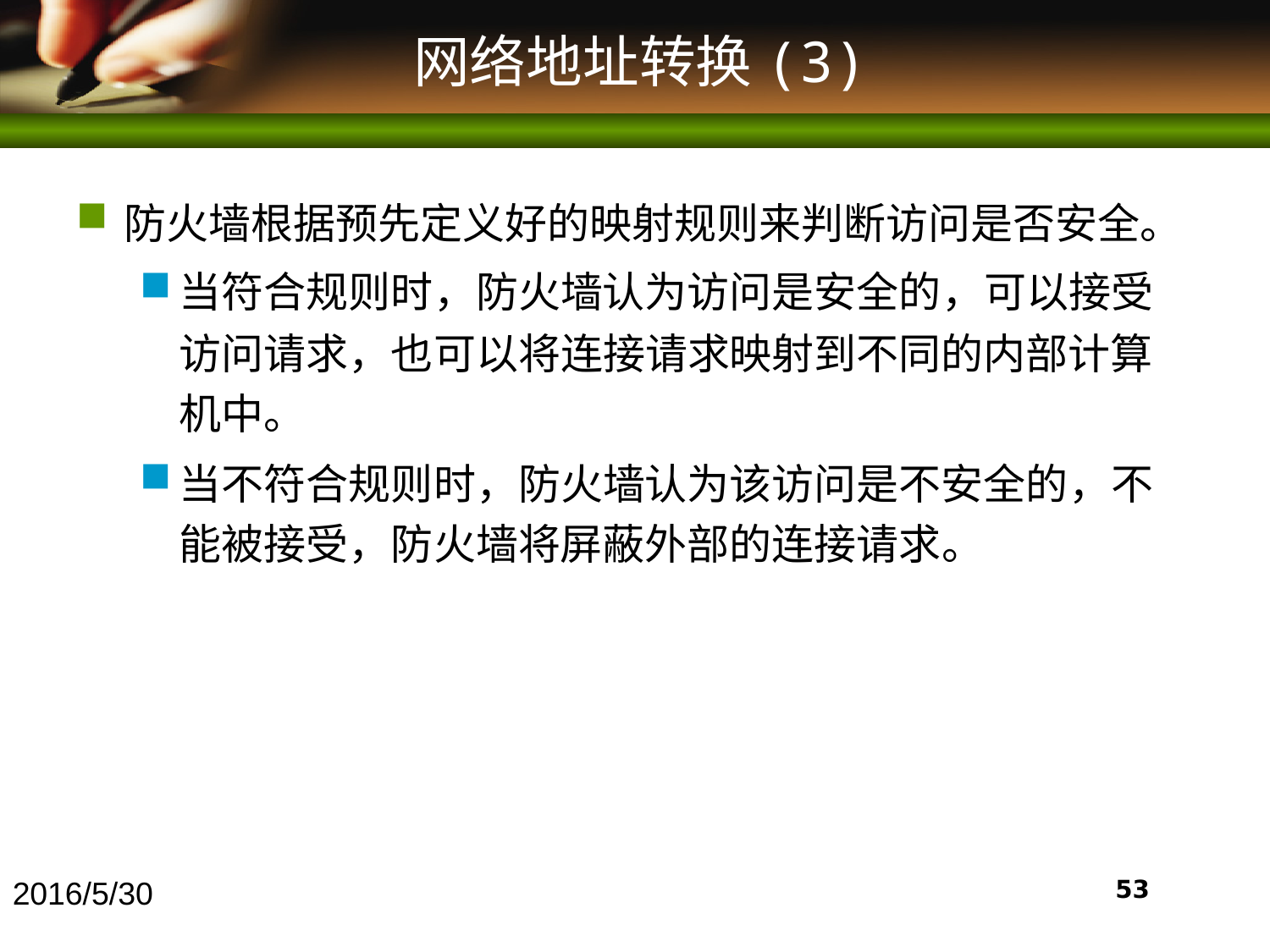

# 网络地址转换(3)
防火墙根据预先定义好的映射规则来判断访问是否安全。
当符合规则时，防火墙认为访问是安全的，可以接受访问请求，也可以将连接请求映射到不同的内部计算机中。
当不符合规则时，防火墙认为该访问是不安全的，不能被接受，防火墙将屏蔽外部的连接请求。
2016/5/30

53